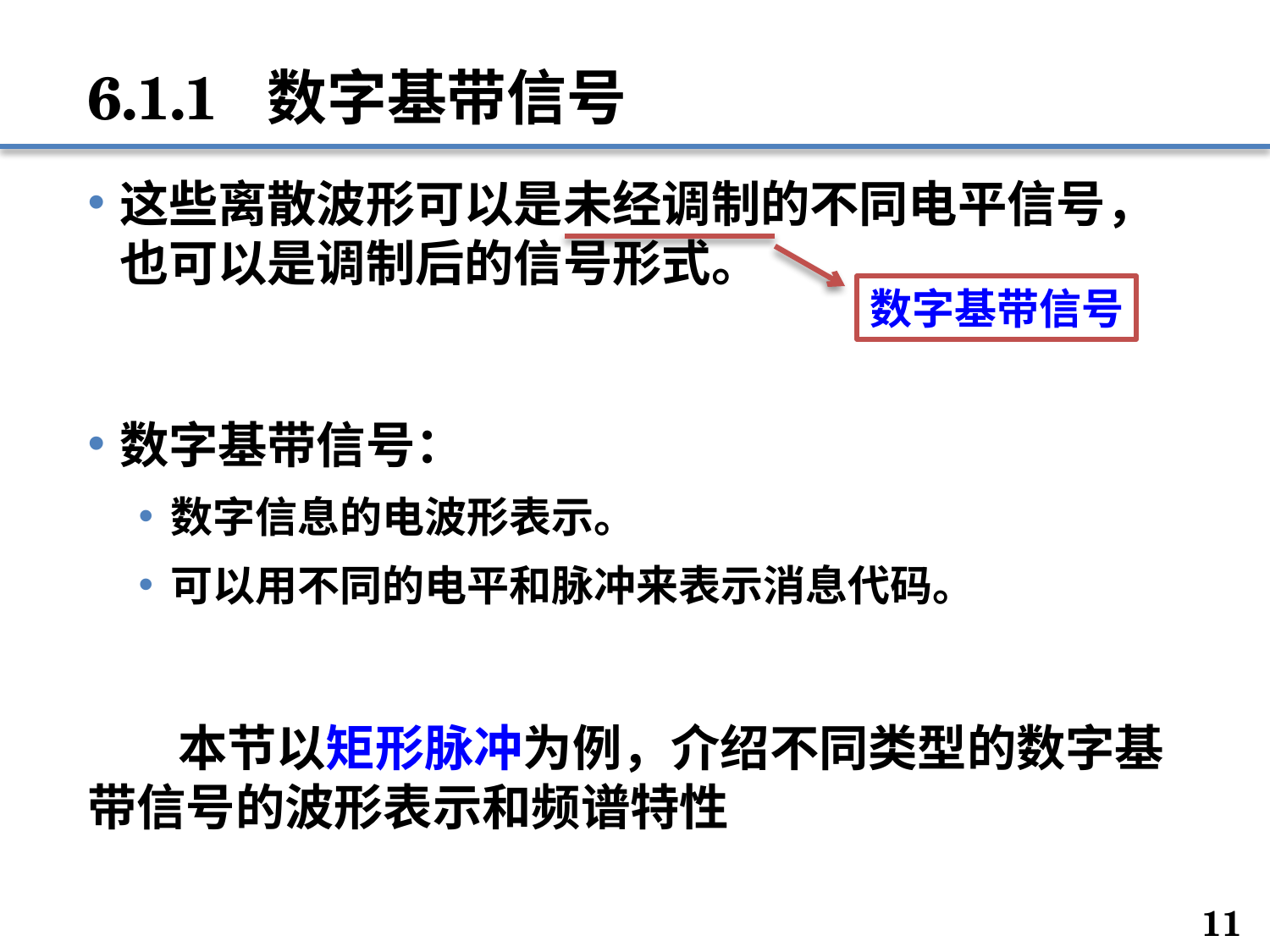

# 6.1.1  数字基带信号
这些离散波形可以是未经调制的不同电平信号，也可以是调制后的信号形式。

数字基带信号：
数字信息的电波形表示。
可以用不同的电平和脉冲来表示消息代码。

       本节以矩形脉冲为例，介绍不同类型的数字基带信号的波形表示和频谱特性
数字基带信号
11